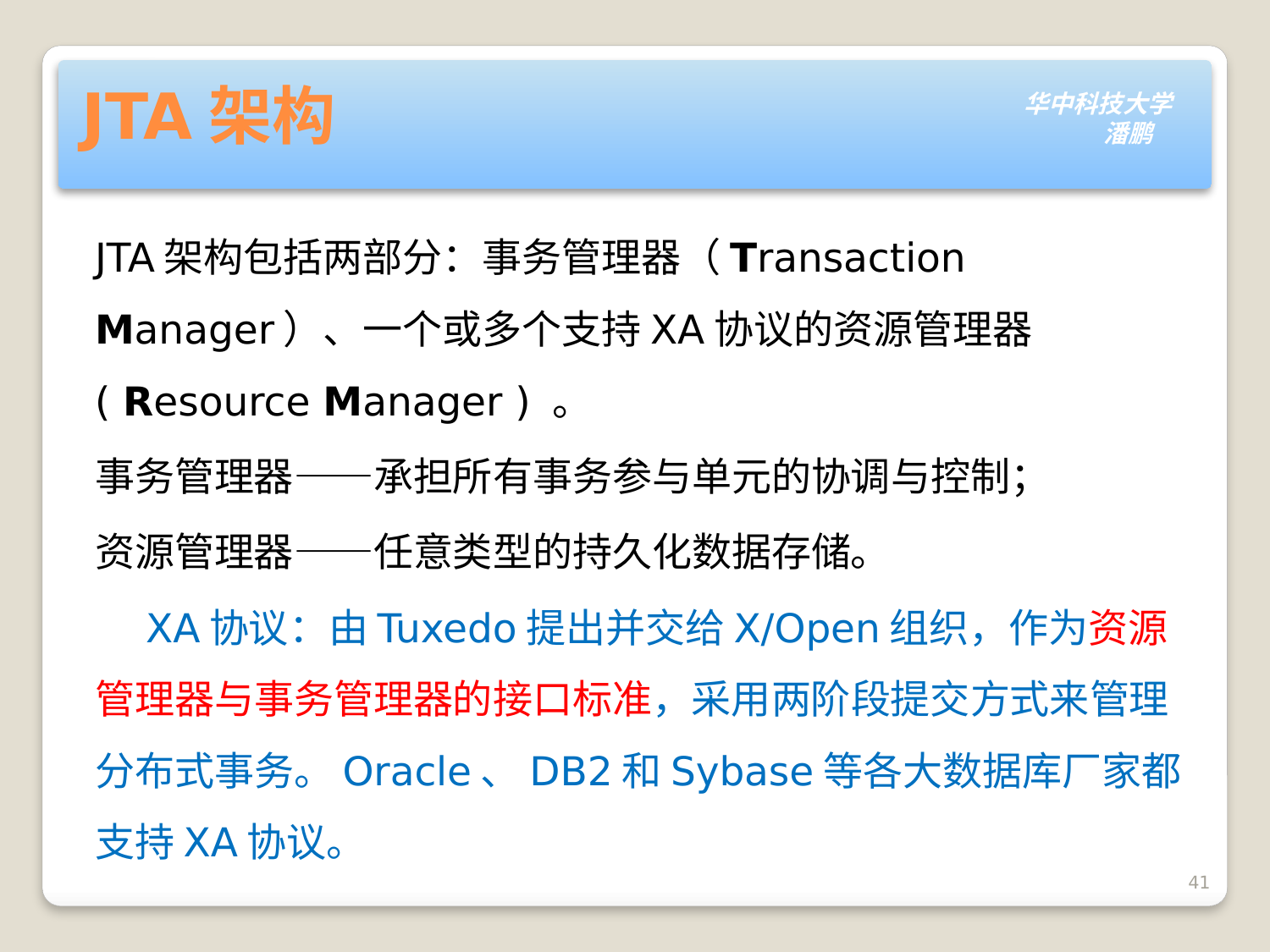

# JTA架构
JTA架构包括两部分：事务管理器（Transaction Manager）、一个或多个支持XA协议的资源管理器 ( Resource Manager ) 。
事务管理器——承担所有事务参与单元的协调与控制；
资源管理器——任意类型的持久化数据存储。
    XA协议：由Tuxedo提出并交给X/Open组织，作为资源管理器与事务管理器的接口标准，采用两阶段提交方式来管理分布式事务。Oracle、DB2和Sybase等各大数据库厂家都支持XA协议。
41